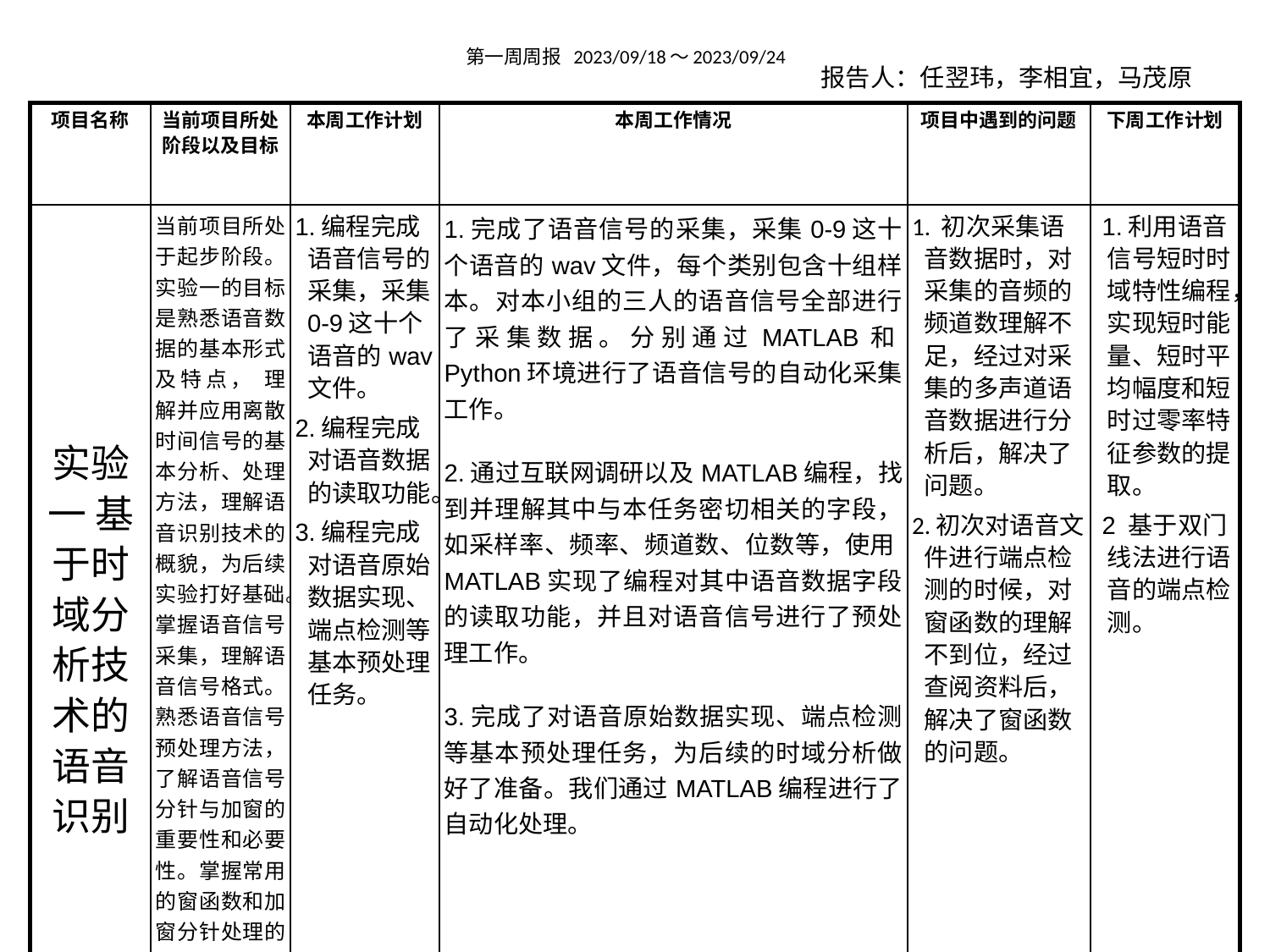

第一周周报  2023/09/18～2023/09/24
报告人：任翌玮，李相宜，马茂原
| 项目名称 | 当前项目所处阶段以及目标 | 本周工作计划 | 本周工作情况 | 项目中遇到的问题 | 下周工作计划 |
| --- | --- | --- | --- | --- | --- |
| 实验一 基于时域分析技术的语音识别 | 当前项目所处于起步阶段。实验一的目标是熟悉语音数据的基本形式及特点， 理解并应用离散时间信号的基本分析、处理方法，理解语音识别技术的概貌，为后续实验打好基础。掌握语音信号采集，理解语音信号格式。熟悉语音信号预处理方法，了解语音信号分针与加窗的重要性和必要性。掌握常用的窗函数和加窗分针处理的原理，根据原理能编程实现分针及加窗处理。 | 1.编程完成语音信号的采集，采集0-9这十个语音的wav文件。 2.编程完成对语音数据的读取功能。 3.编程完成对语音原始数据实现、端点检测等基本预处理任务。 | 1.完成了语音信号的采集，采集0-9这十个语音的wav文件，每个类别包含十组样本。对本小组的三人的语音信号全部进行了采集数据。分别通过MATLAB和Python环境进行了语音信号的自动化采集工作。 2.通过互联网调研以及MATLAB编程，找到并理解其中与本任务密切相关的字段，如采样率、频率、频道数、位数等，使用MATLAB实现了编程对其中语音数据字段的读取功能，并且对语音信号进行了预处理工作。 3.完成了对语音原始数据实现、端点检测等基本预处理任务，为后续的时域分析做好了准备。我们通过MATLAB编程进行了自动化处理。 | 1. 初次采集语音数据时，对采集的音频的频道数理解不足，经过对采集的多声道语音数据进行分析后，解决了问题。 2.初次对语音文件进行端点检测的时候，对窗函数的理解不到位，经过查阅资料后，解决了窗函数的问题。 | 1.利用语音信号短时时域特性编程，实现短时能量、短时平均幅度和短时过零率特征参数的提取。 2 基于双门线法进行语音的端点检测。 |
2
2